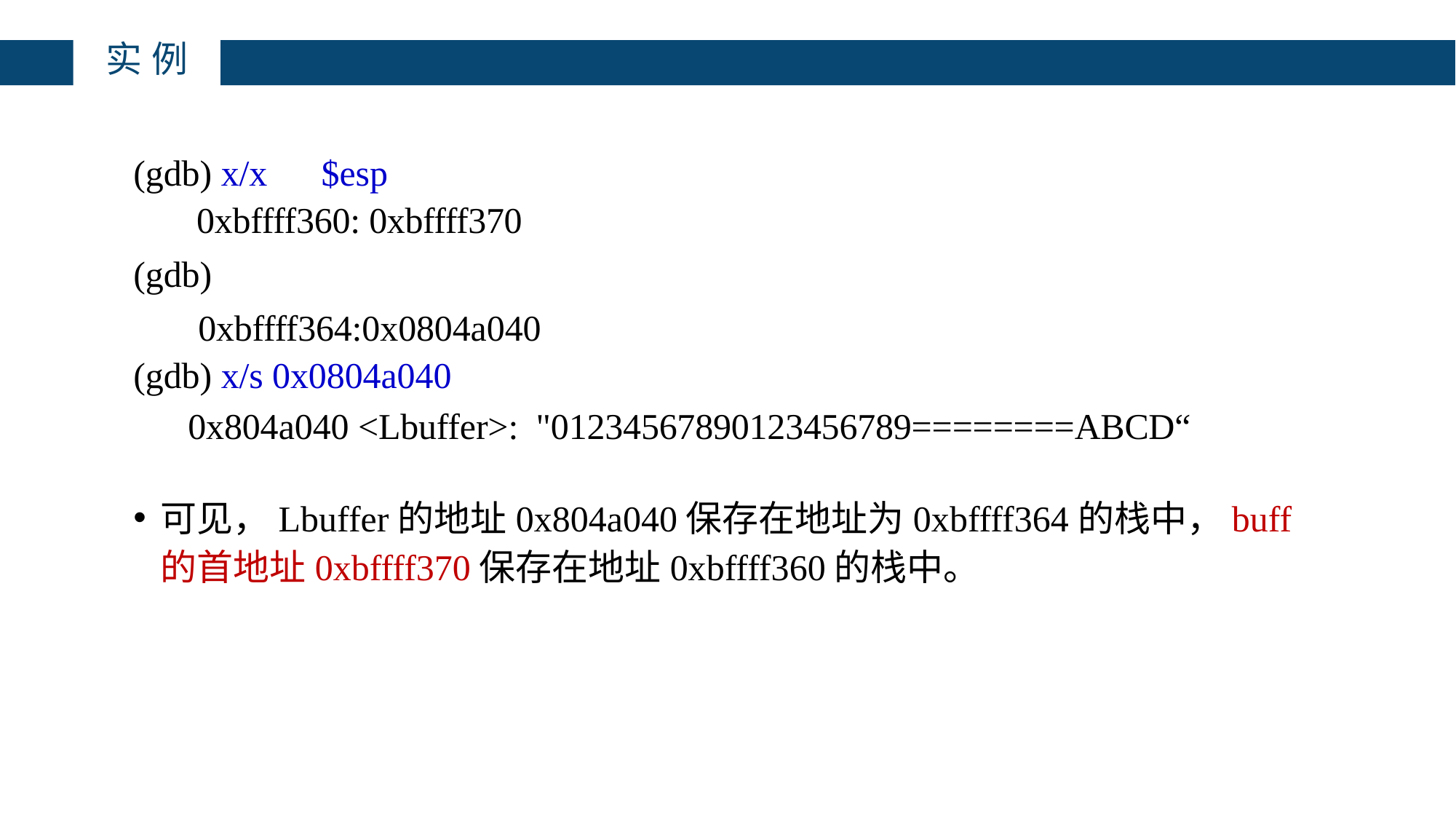

实例

(gdb) x/x      $esp
       0xbffff360: 0xbffff370
(gdb)
	    0xbffff364:0x0804a040
(gdb) x/s 0x0804a040
0x804a040 <Lbuffer>:  "01234567890123456789========ABCD“

可见，Lbuffer的地址0x804a040保存在地址为0xbffff364的栈中，buff的首地址0xbffff370保存在地址0xbffff360的栈中。